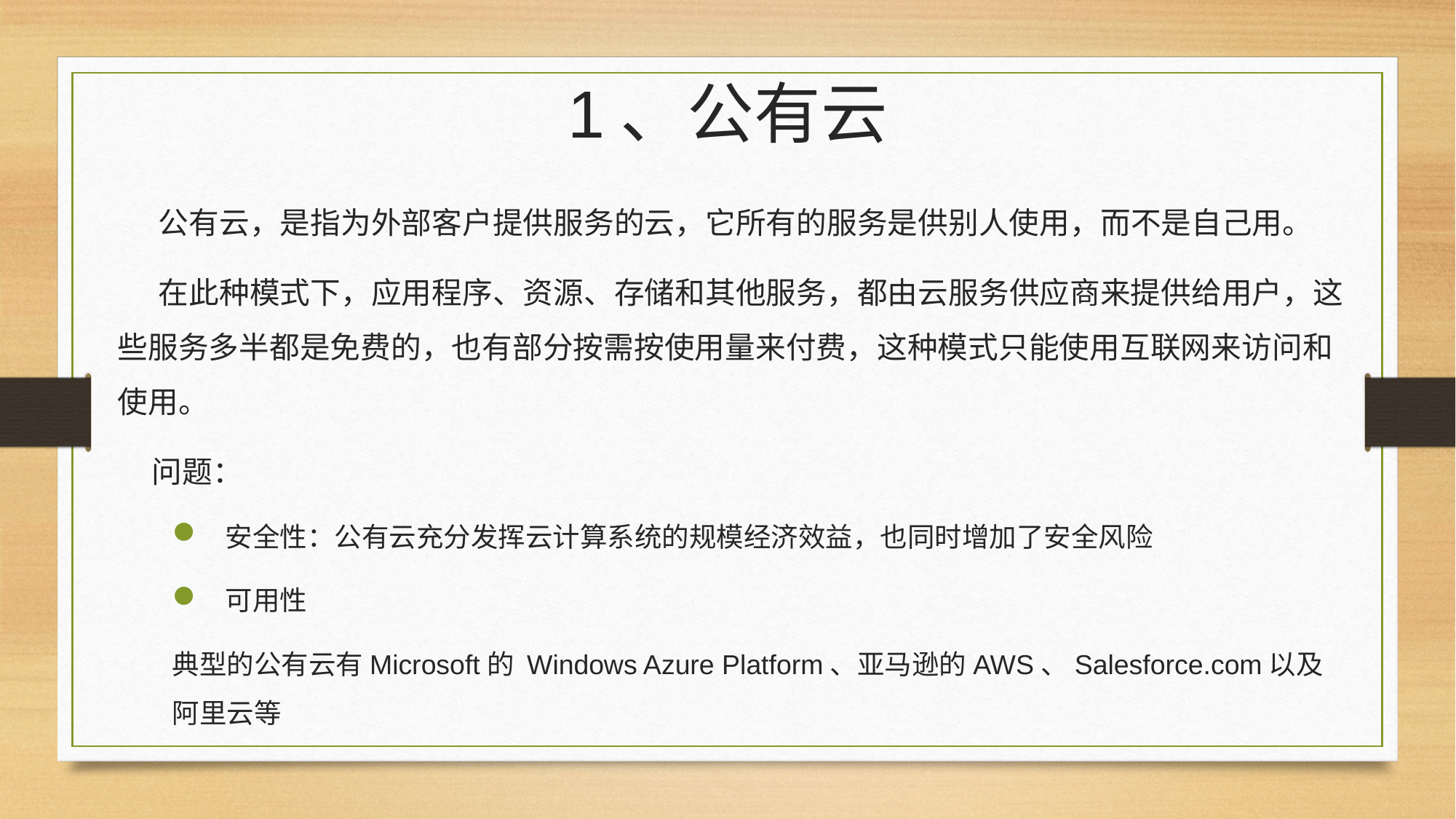

# 1、公有云
     公有云，是指为外部客户提供服务的云，它所有的服务是供别人使用，而不是自己用。
     在此种模式下，应用程序、资源、存储和其他服务，都由云服务供应商来提供给用户，这些服务多半都是免费的，也有部分按需按使用量来付费，这种模式只能使用互联网来访问和使用。
    问题：
  安全性：公有云充分发挥云计算系统的规模经济效益，也同时增加了安全风险
  可用性
典型的公有云有Microsoft的 Windows Azure Platform、亚马逊的AWS、Salesforce.com以及阿里云等